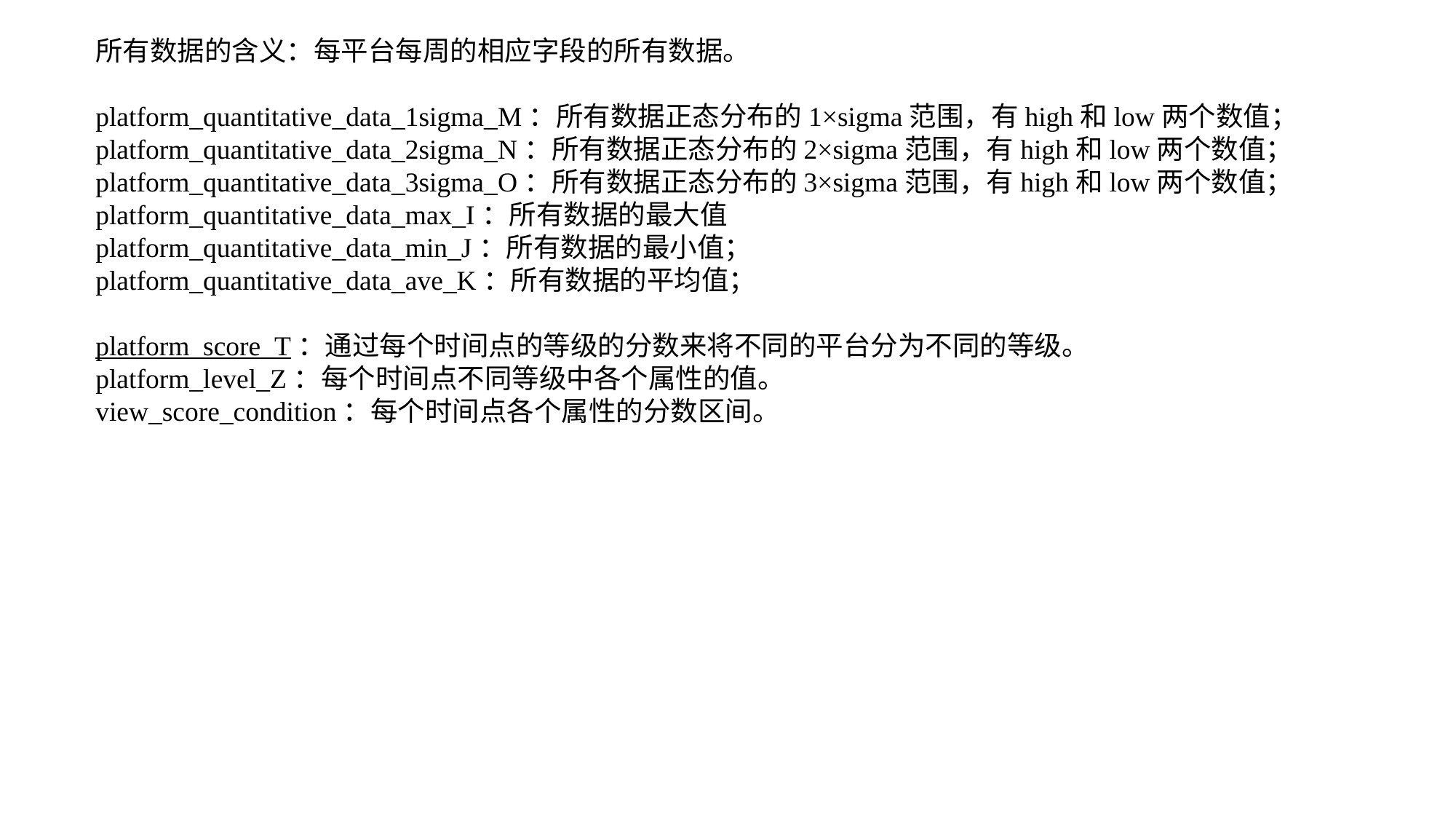

所有数据的含义：每平台每周的相应字段的所有数据。

platform_quantitative_data_1sigma_M：所有数据正态分布的1×sigma范围，有high和low两个数值；
platform_quantitative_data_2sigma_N：所有数据正态分布的2×sigma范围，有high和low两个数值；
platform_quantitative_data_3sigma_O：所有数据正态分布的3×sigma范围，有high和low两个数值；
platform_quantitative_data_max_I：所有数据的最大值
platform_quantitative_data_min_J：所有数据的最小值；
platform_quantitative_data_ave_K：所有数据的平均值；

platform_score_T：通过每个时间点的等级的分数来将不同的平台分为不同的等级。
platform_level_Z：每个时间点不同等级中各个属性的值。
view_score_condition：每个时间点各个属性的分数区间。